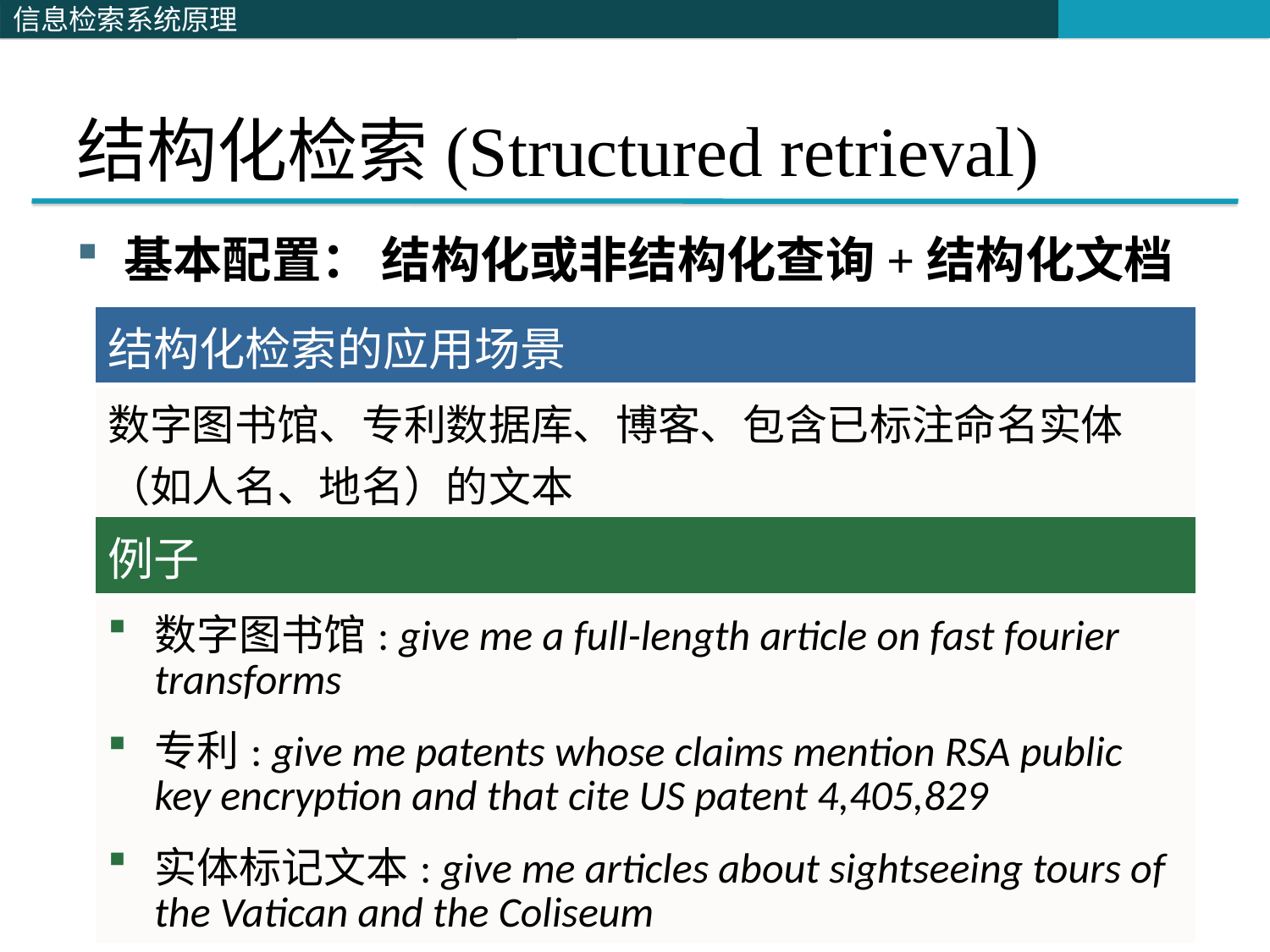

# 结构化检索(Structured retrieval)
基本配置： 结构化或非结构化查询+结构化文档
| 结构化检索的应用场景 |
| --- |
| 数字图书馆、专利数据库、博客、包含已标注命名实体（如人名、地名）的文本 |
| 例子 |
| --- |
| 数字图书馆: give me a full-length article on fast fourier transforms 专利: give me patents whose claims mention RSA public key encryption and that cite US patent 4,405,829 实体标记文本: give me articles about sightseeing tours of the Vatican and the Coliseum |
6